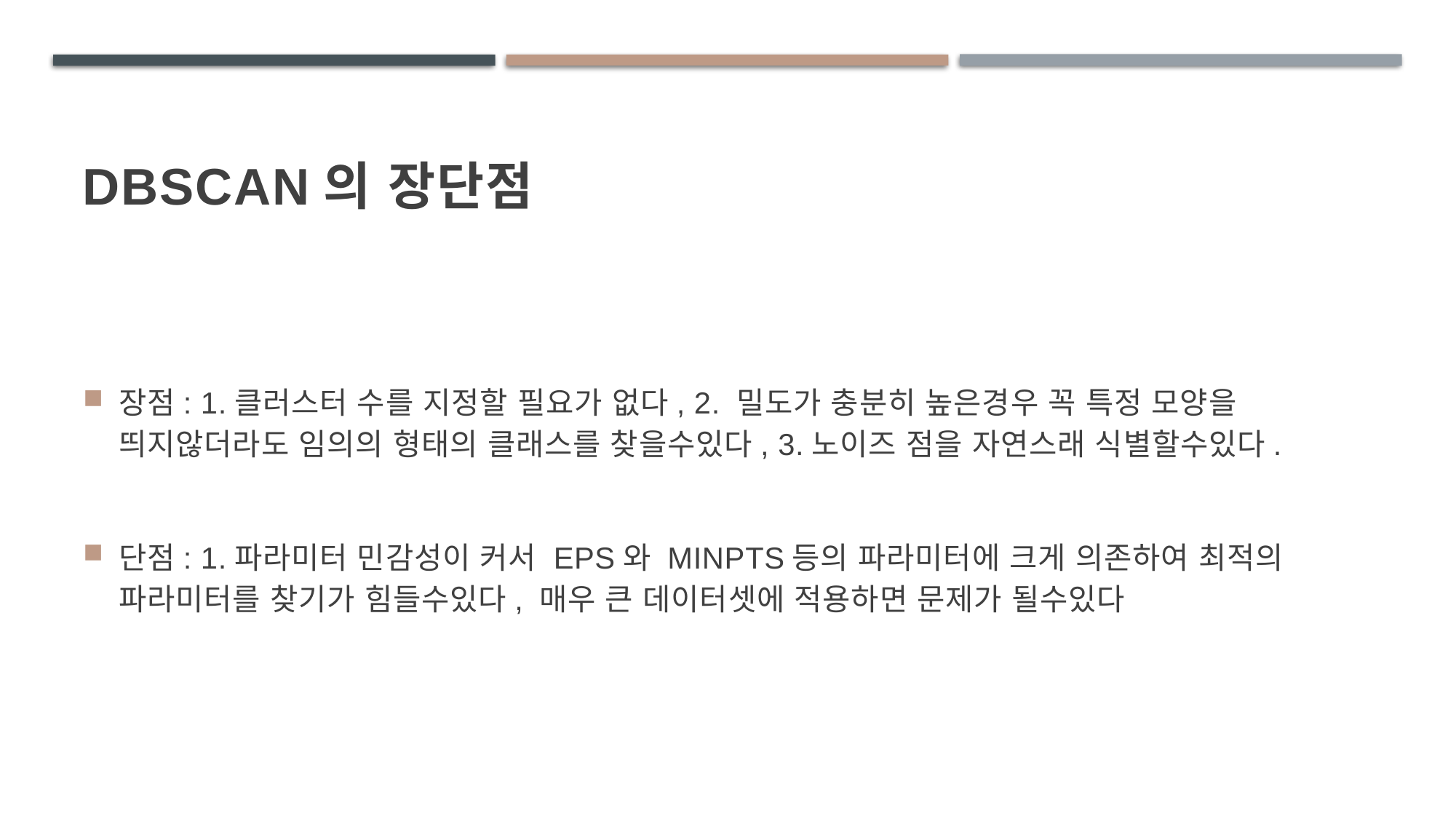

# DBSCAN의 장단점
장점: 1.클러스터 수를 지정할 필요가 없다, 2. 밀도가 충분히 높은경우 꼭 특정 모양을 띄지않더라도 임의의 형태의 클래스를 찾을수있다, 3.노이즈 점을 자연스래 식별할수있다.

단점: 1.파라미터 민감성이 커서 EPS와 MINPTS등의 파라미터에 크게 의존하여 최적의 파라미터를 찾기가 힘들수있다, 매우 큰 데이터셋에 적용하면 문제가 될수있다